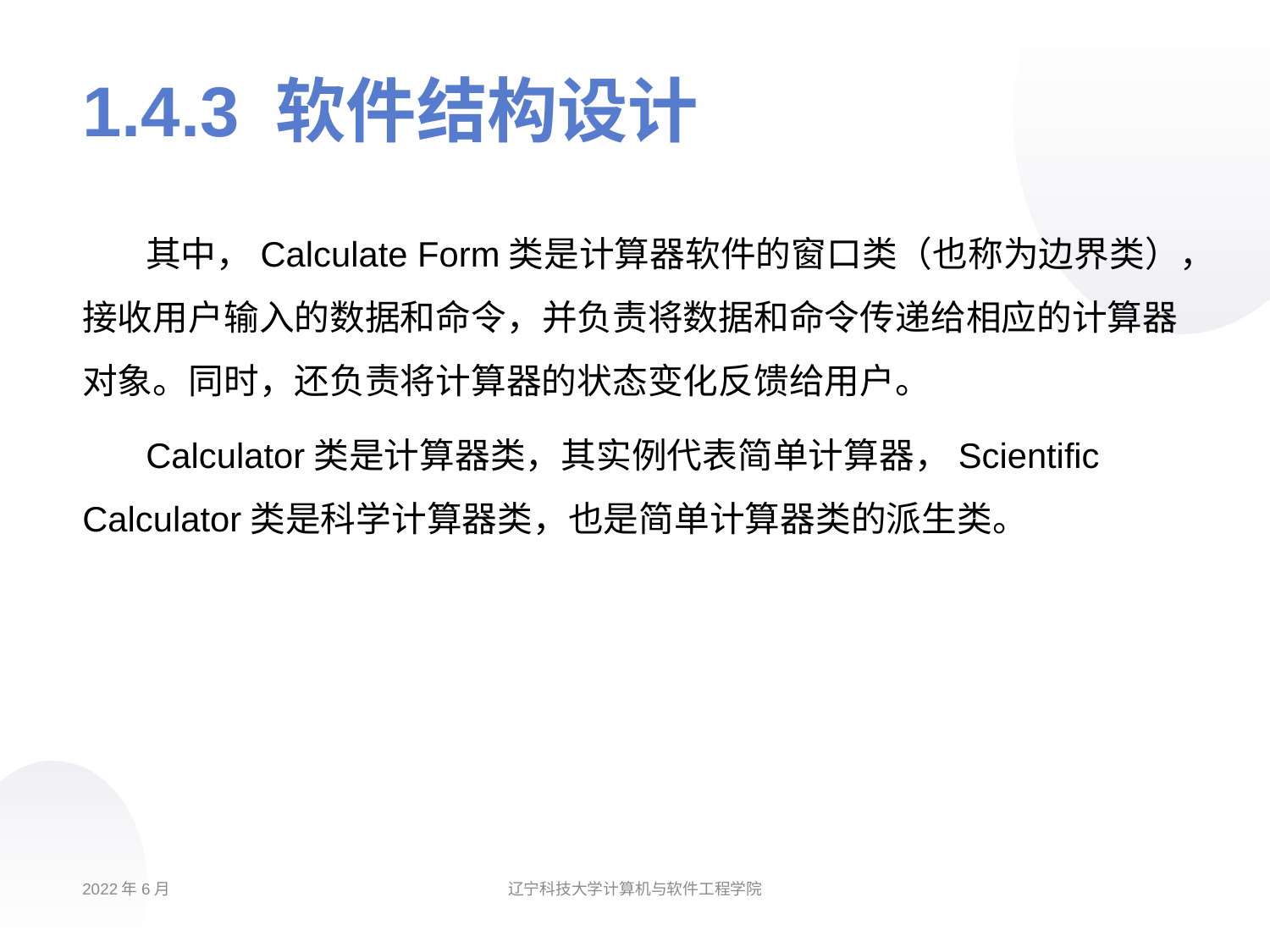

# 1.4.3 软件结构设计
其中，Calculate Form类是计算器软件的窗口类（也称为边界类），接收用户输入的数据和命令，并负责将数据和命令传递给相应的计算器对象。同时，还负责将计算器的状态变化反馈给用户。
Calculator类是计算器类，其实例代表简单计算器，Scientific Calculator类是科学计算器类，也是简单计算器类的派生类。

2022年6月
辽宁科技大学计算机与软件工程学院
187